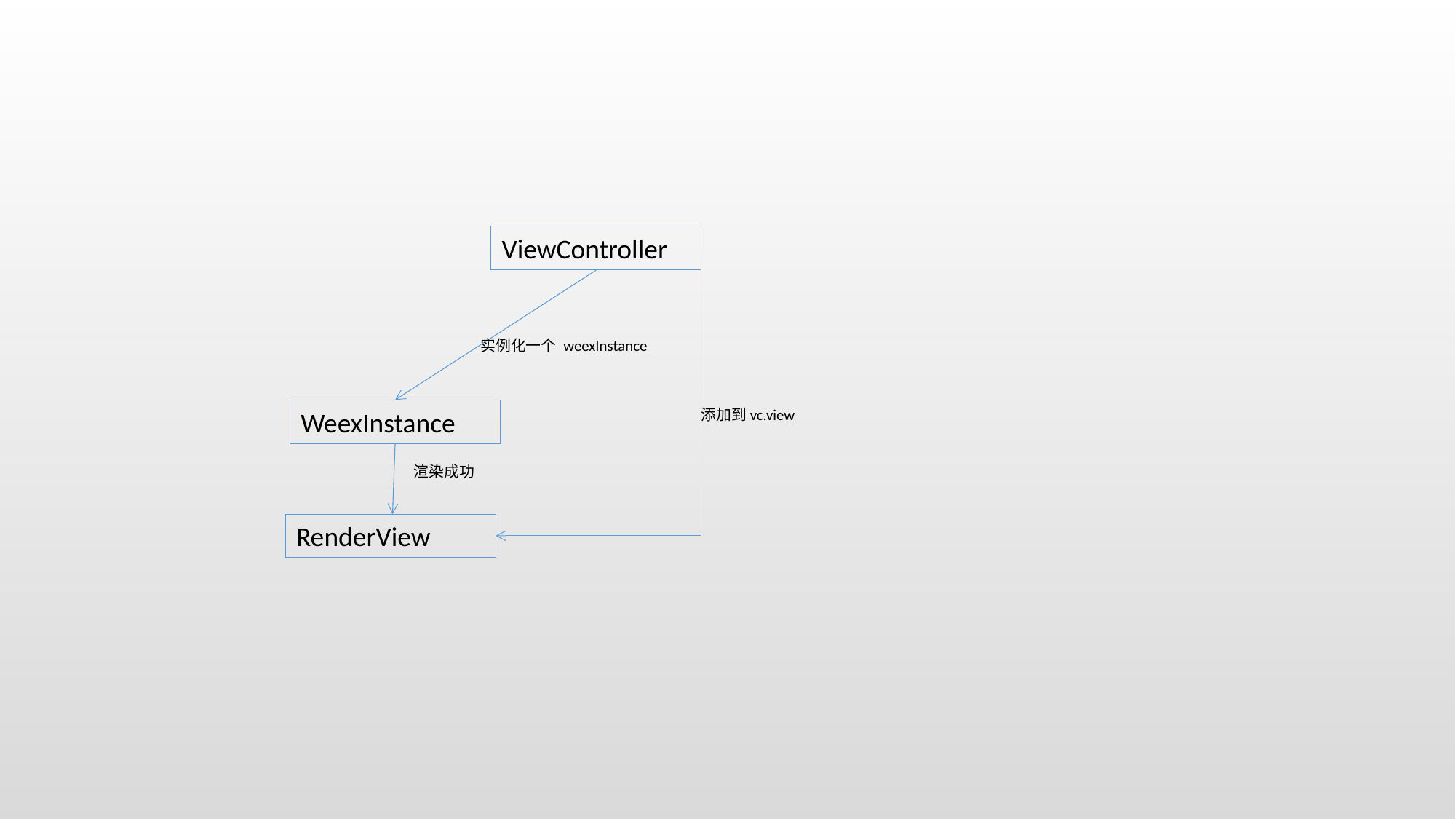

ViewController
实例化一个 weexInstance
WeexInstance
添加到vc.view
渲染成功
RenderView